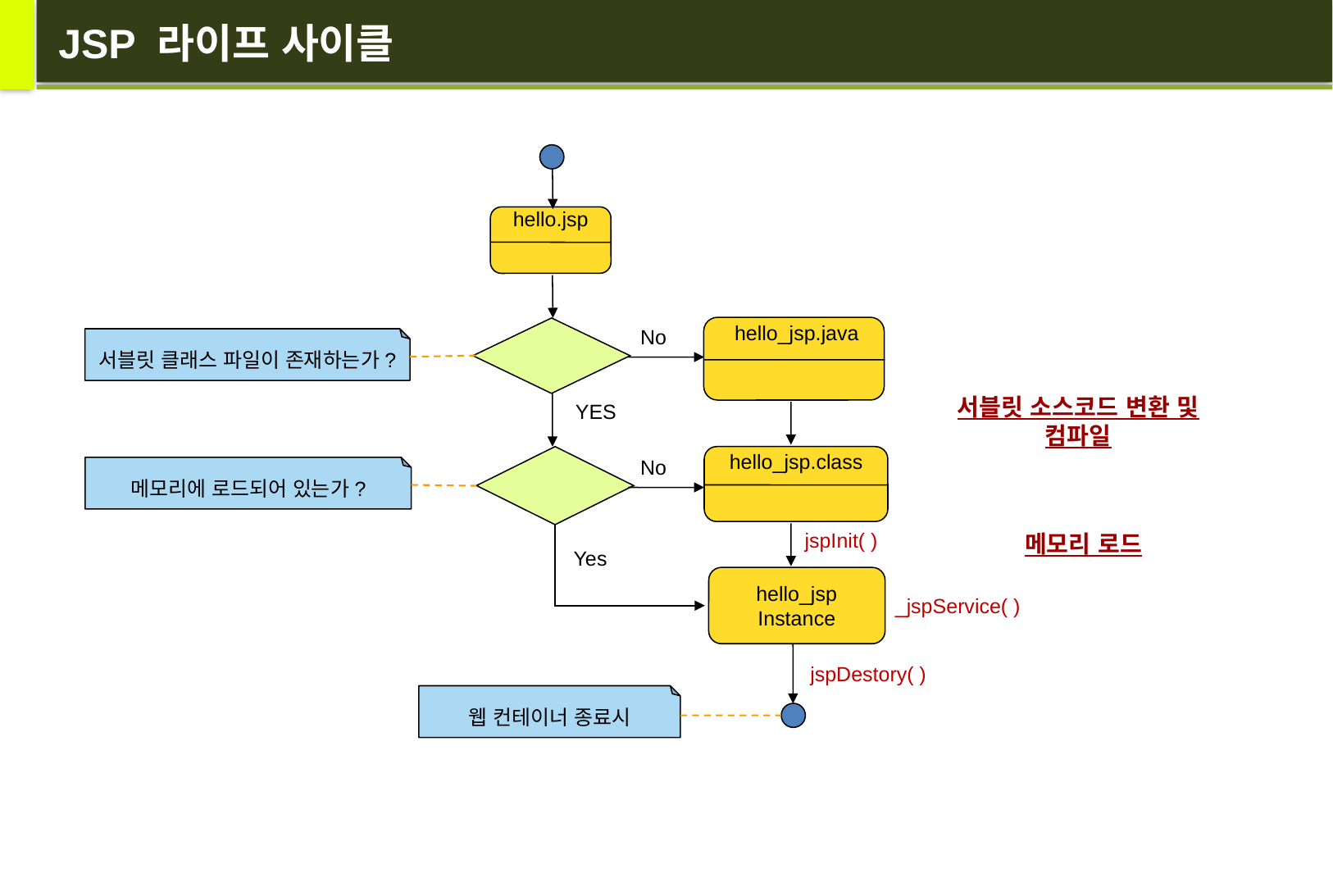

# JSP 라이프 사이클

hello.jsp

hello_jsp.java

No
서블릿 클래스 파일이 존재하는가?

서블릿 소스코드 변환 및 컴파일

YES

hello_jsp.class

No
메모리에 로드되어 있는가?

jspInit( )
메모리 로드

Yes

hello_jsp
Instance
_jspService( )

jspDestory( )
웹 컨테이너 종료시